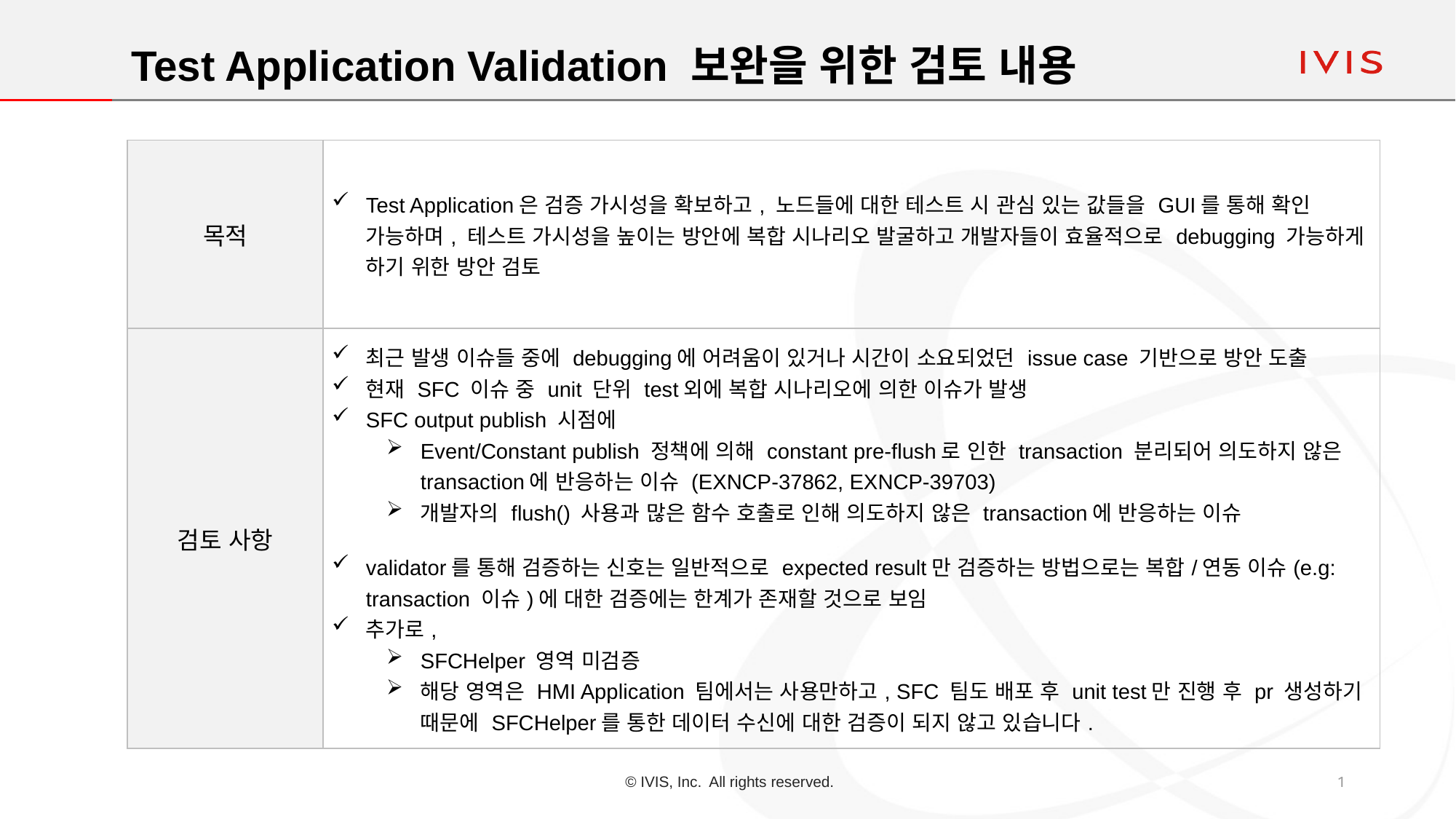

# Test Application Validation 보완을 위한 검토 내용
| 목적 | Test Application은 검증 가시성을 확보하고, 노드들에 대한 테스트 시 관심 있는 값들을 GUI를 통해 확인 가능하며, 테스트 가시성을 높이는 방안에 복합 시나리오 발굴하고 개발자들이 효율적으로 debugging 가능하게 하기 위한 방안 검토 |
| --- | --- |
| 검토 사항 | 최근 발생 이슈들 중에 debugging에 어려움이 있거나 시간이 소요되었던 issue case 기반으로 방안 도출 현재 SFC 이슈 중 unit 단위 test외에 복합 시나리오에 의한 이슈가 발생 SFC output publish 시점에 Event/Constant publish 정책에 의해 constant pre-flush로 인한 transaction 분리되어 의도하지 않은 transaction에 반응하는 이슈 (EXNCP-37862, EXNCP-39703) 개발자의 flush() 사용과 많은 함수 호출로 인해 의도하지 않은 transaction에 반응하는 이슈 validator를 통해 검증하는 신호는 일반적으로 expected result만 검증하는 방법으로는 복합/연동 이슈(e.g: transaction 이슈)에 대한 검증에는 한계가 존재할 것으로 보임 추가로, SFCHelper 영역 미검증 해당 영역은 HMI Application 팀에서는 사용만하고, SFC 팀도 배포 후 unit test만 진행 후 pr 생성하기 때문에 SFCHelper를 통한 데이터 수신에 대한 검증이 되지 않고 있습니다. |
1